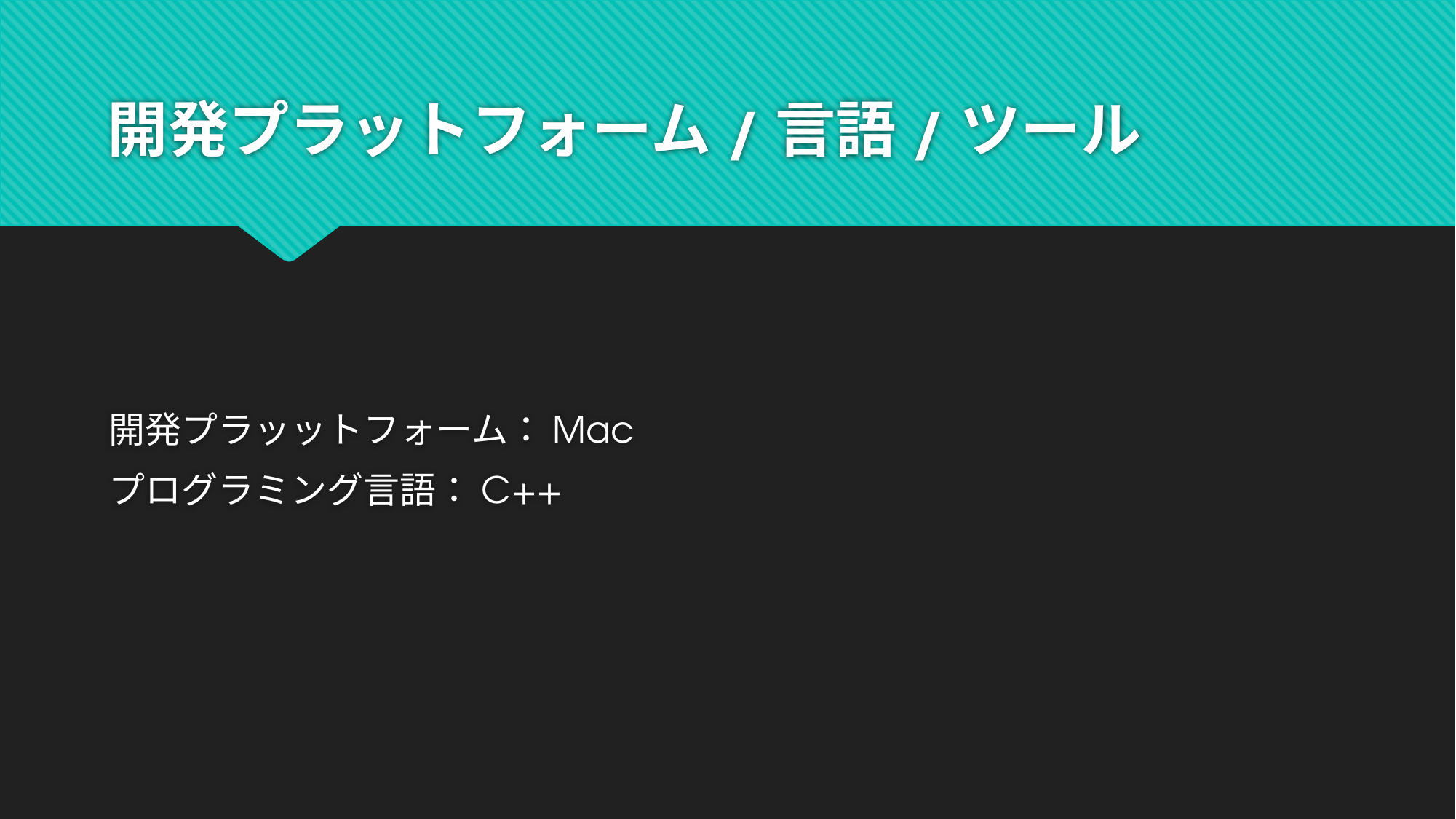

# 開発プラットフォーム/言語/ツール
開発プラッットフォーム：Mac
プログラミング言語：C++